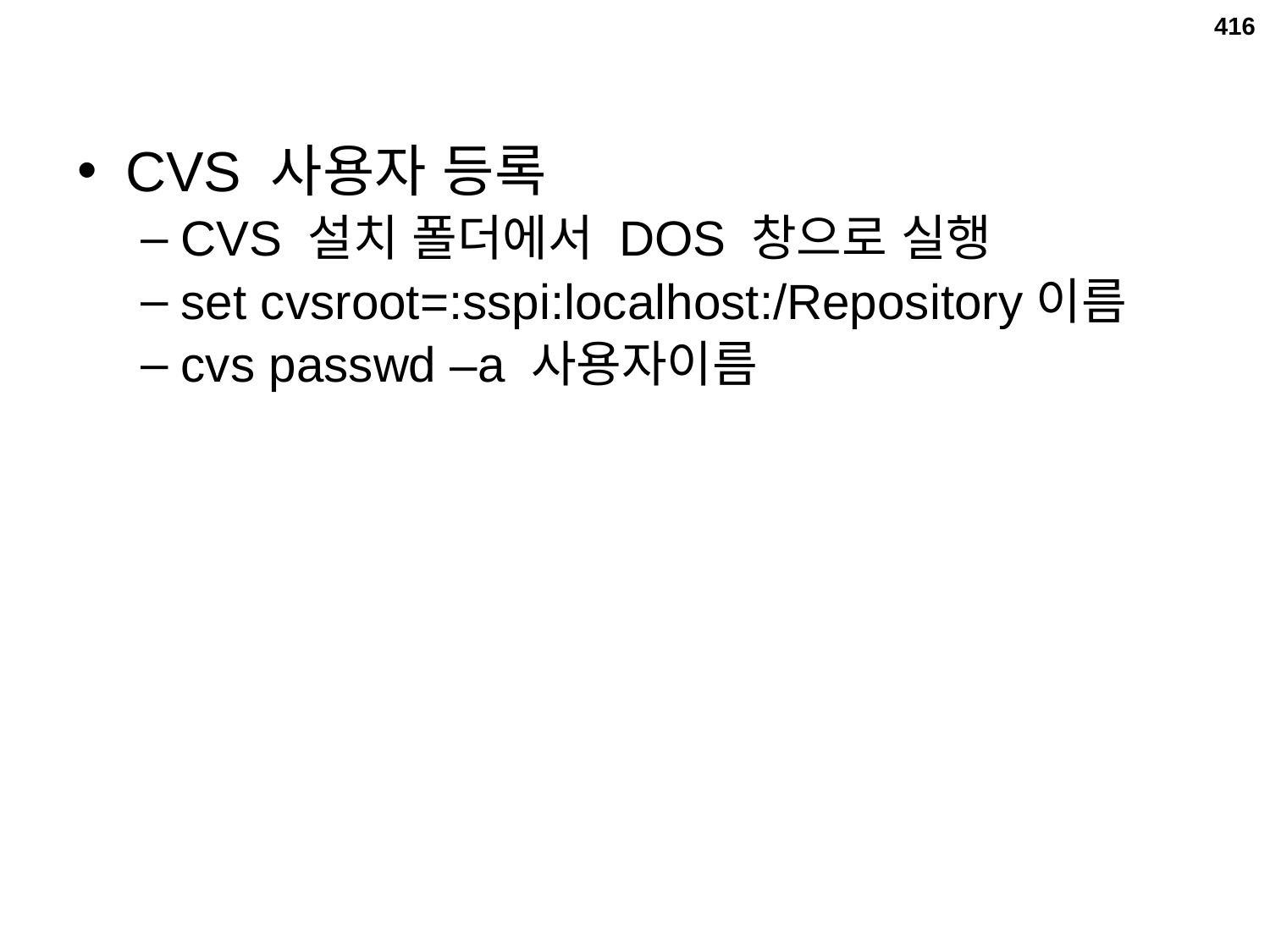

416
CVS 사용자 등록
CVS 설치 폴더에서 DOS 창으로 실행
set cvsroot=:sspi:localhost:/Repository이름
cvs passwd –a 사용자이름